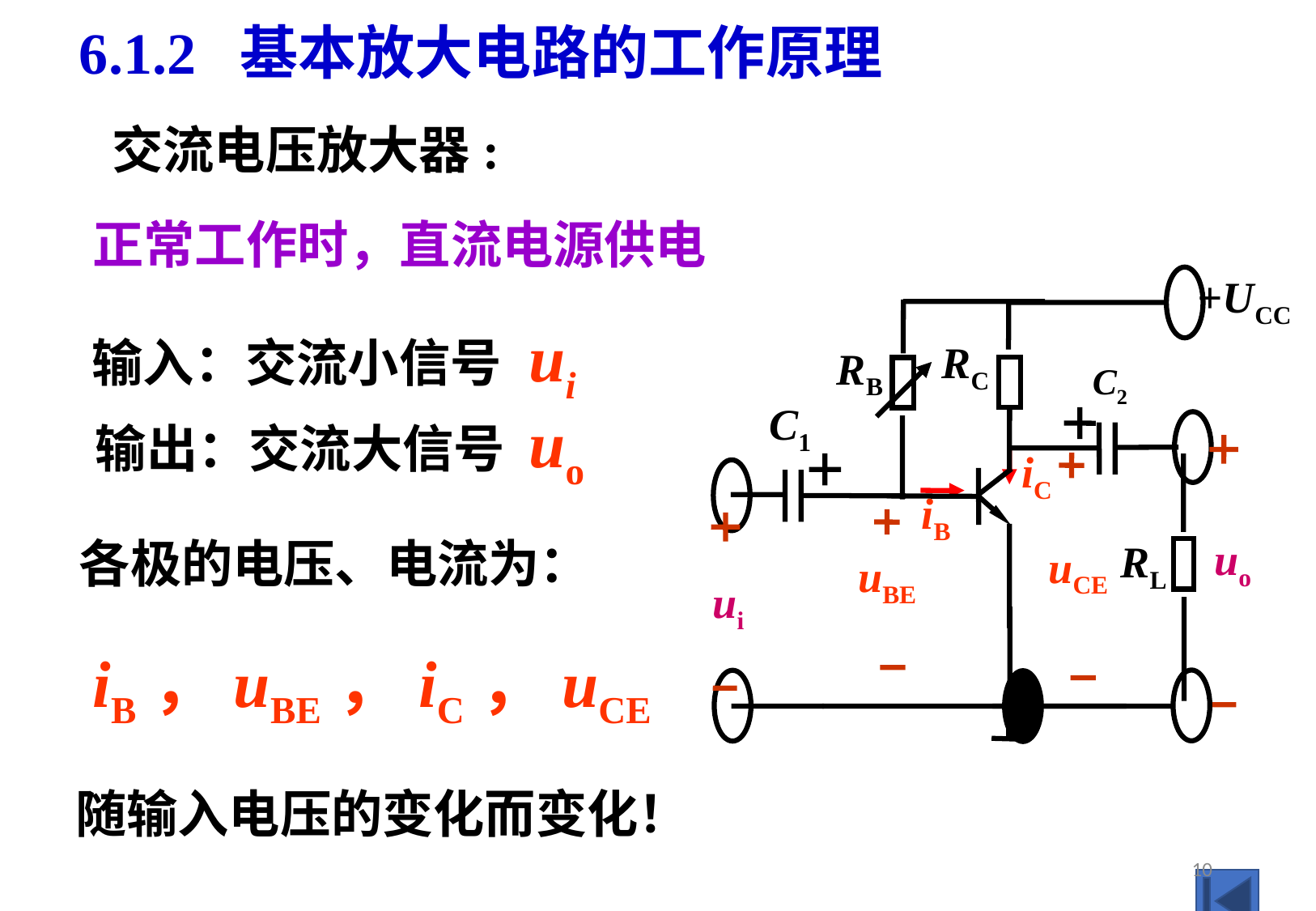

6.1.2  基本放大电路的工作原理
交流电压放大器:
正常工作时，直流电源供电
+UCC

RB

RC
C2

C1

uo
RL

ui

输入：交流小信号 ui
输出：交流大信号 uo
iC

uCE

iB

uBE

各极的电压、电流为：
iB，uBE，iC，uCE
随输入电压的变化而变化！
10